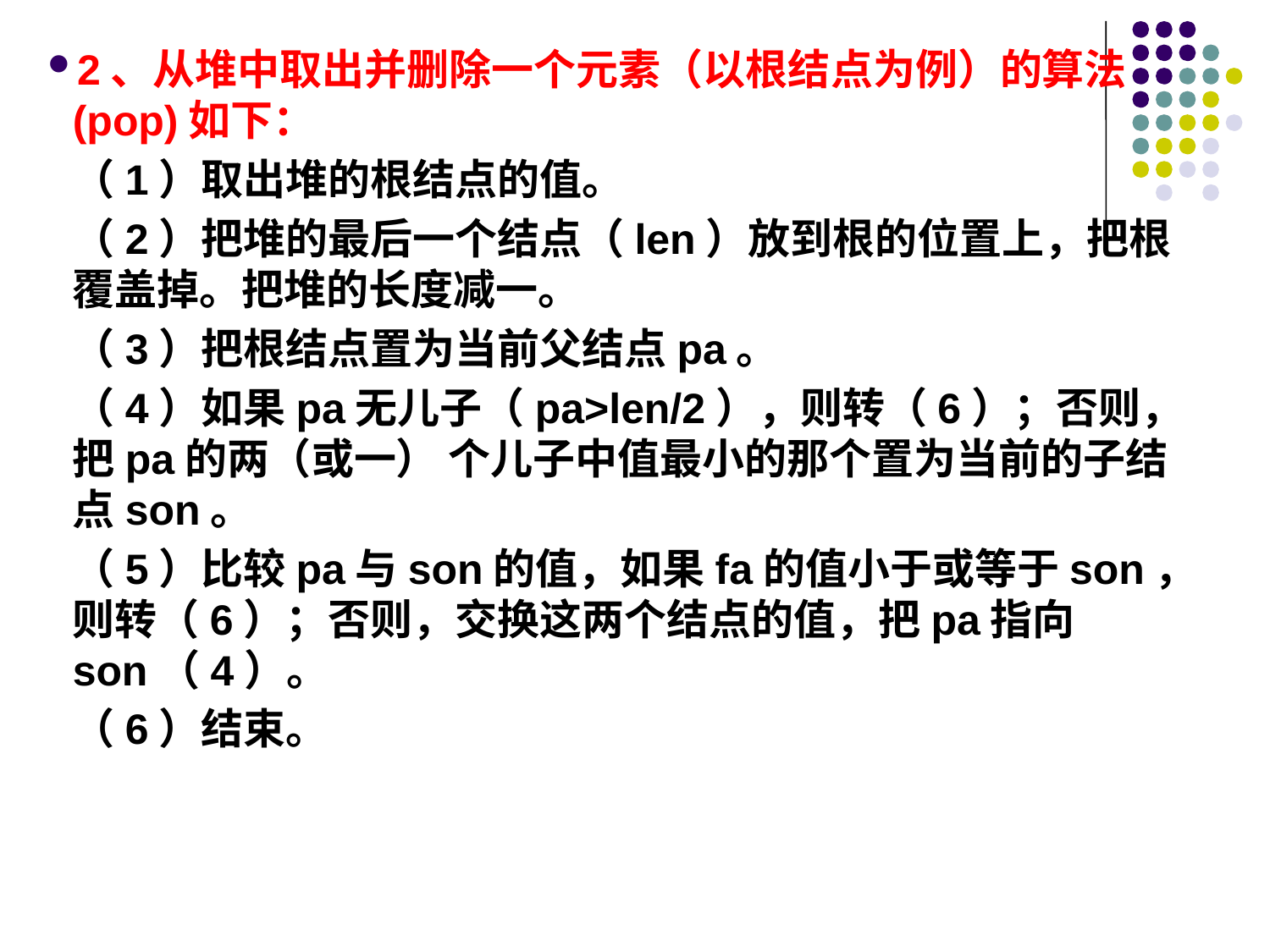

# 2、从堆中取出并删除一个元素（以根结点为例）的算法(pop)如下：
	（1）取出堆的根结点的值。
	（2）把堆的最后一个结点（len）放到根的位置上，把根覆盖掉。把堆的长度减一。
	（3）把根结点置为当前父结点pa。
	（4）如果pa无儿子（pa>len/2），则转（6）；否则，把pa的两（或一） 个儿子中值最小的那个置为当前的子结点son。
	（5）比较pa与son的值，如果fa的值小于或等于son，则转（6）；否则，交换这两个结点的值，把pa指向son（4）。
	（6）结束。